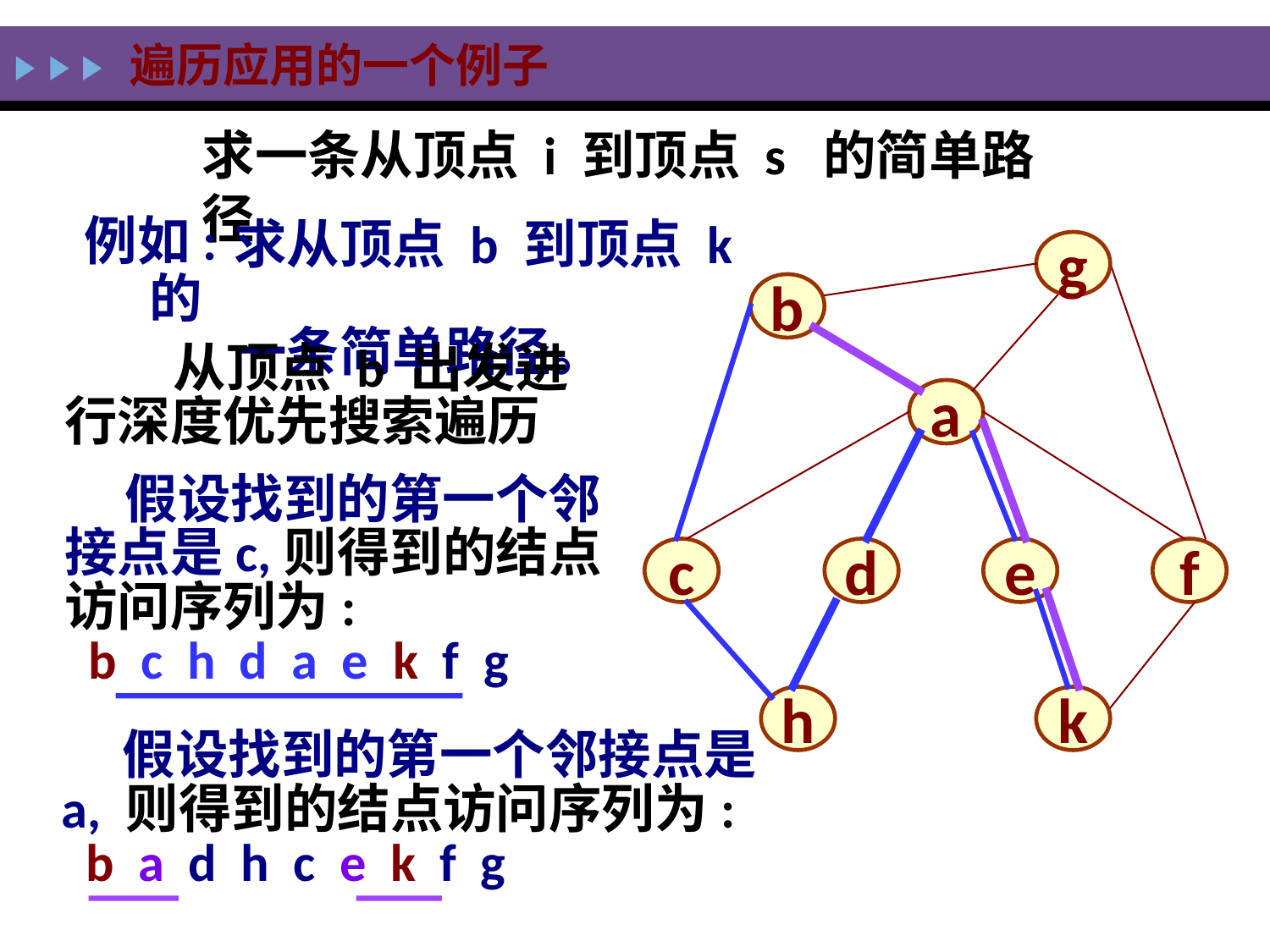

# 遍历应用的一个例子
求一条从顶点 i 到顶点 s  的简单路径
例如:
      求从顶点 b 到顶点 k 的
      一条简单路径。
g

b

a

c
d
e
f

h
k

        从顶点 b 出发进行深度优先搜索遍历

    假设找到的第一个邻接点是c,则得到的结点访问序列为:
  b  c  h  d  a  e  k  f  g

    假设找到的第一个邻接点是a, 则得到的结点访问序列为:
  b  a  d  h  c  e  k  f  g